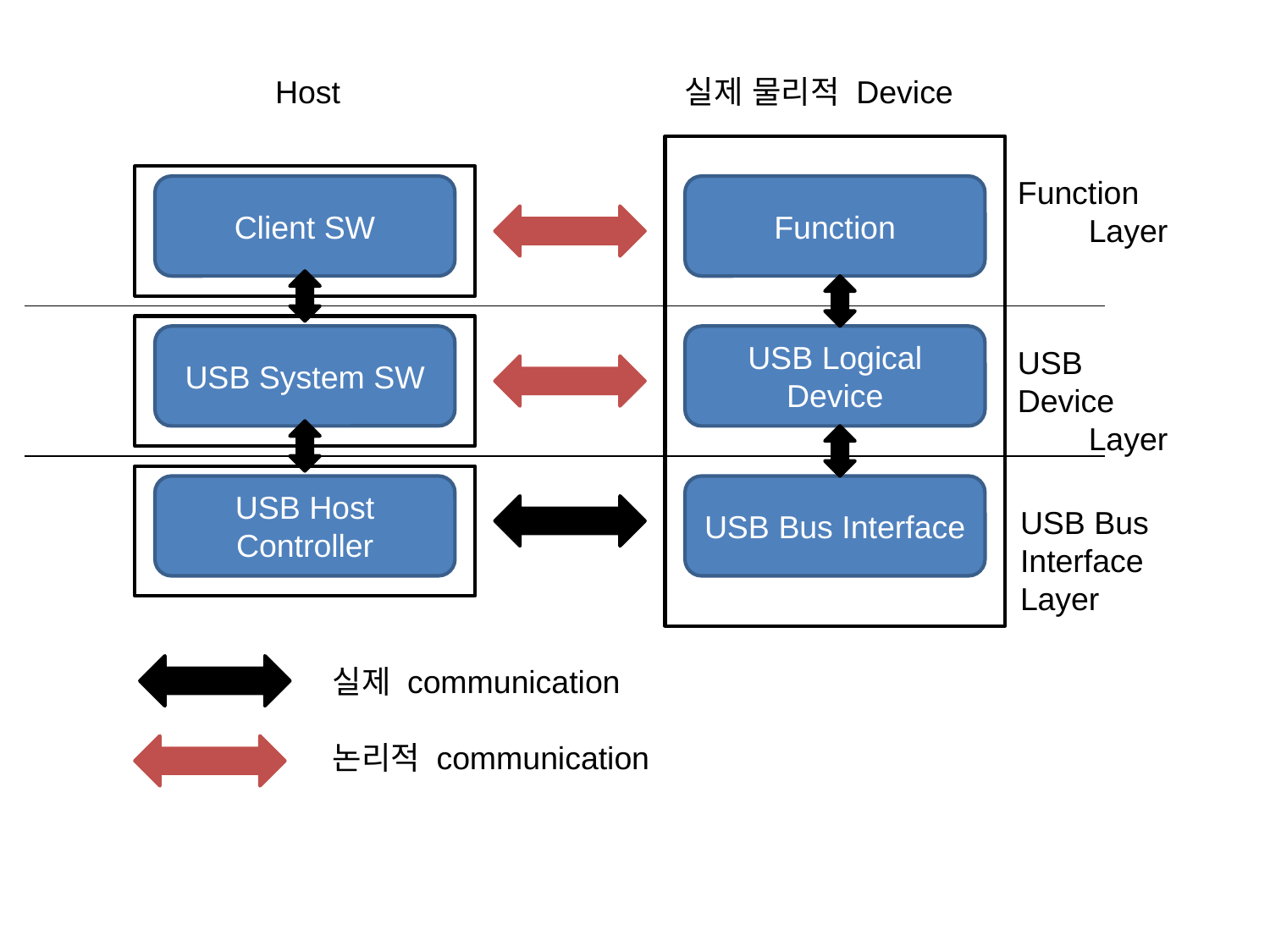

Host
실제 물리적 Device

Function
        Layer
Client SW
Function

USB System SW
USB Logical Device
USB Device
        Layer

USB Host Controller
USB Bus Interface

USB Bus Interface Layer

실제 communication
논리적 communication